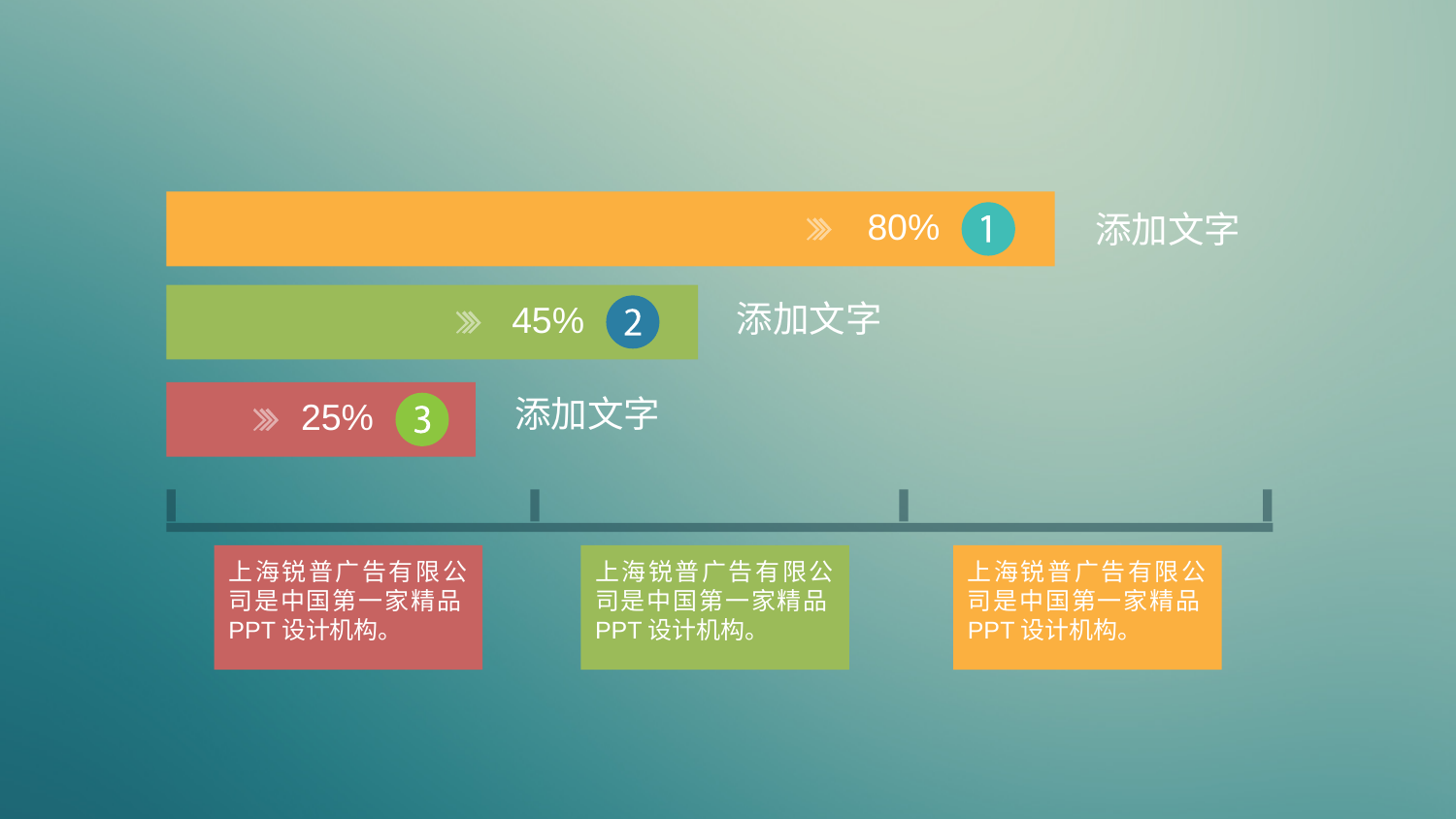

80%

添加文字

45%

添加文字

25%
添加文字

上海锐普广告有限公司是中国第一家精品PPT设计机构。

上海锐普广告有限公司是中国第一家精品PPT设计机构。

上海锐普广告有限公司是中国第一家精品PPT设计机构。